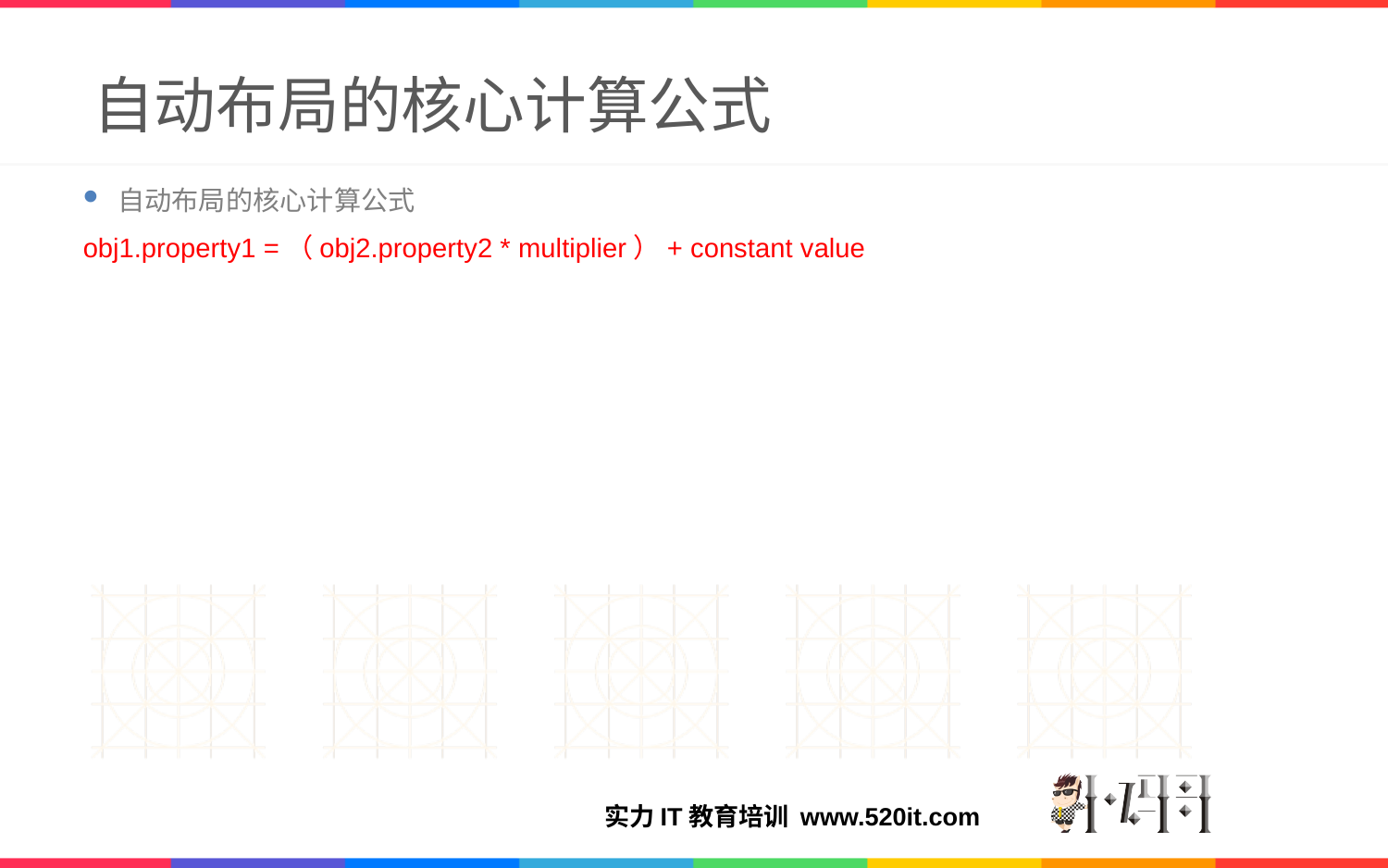

# 自动布局的核心计算公式
自动布局的核心计算公式
obj1.property1 =（obj2.property2 * multiplier）+ constant value